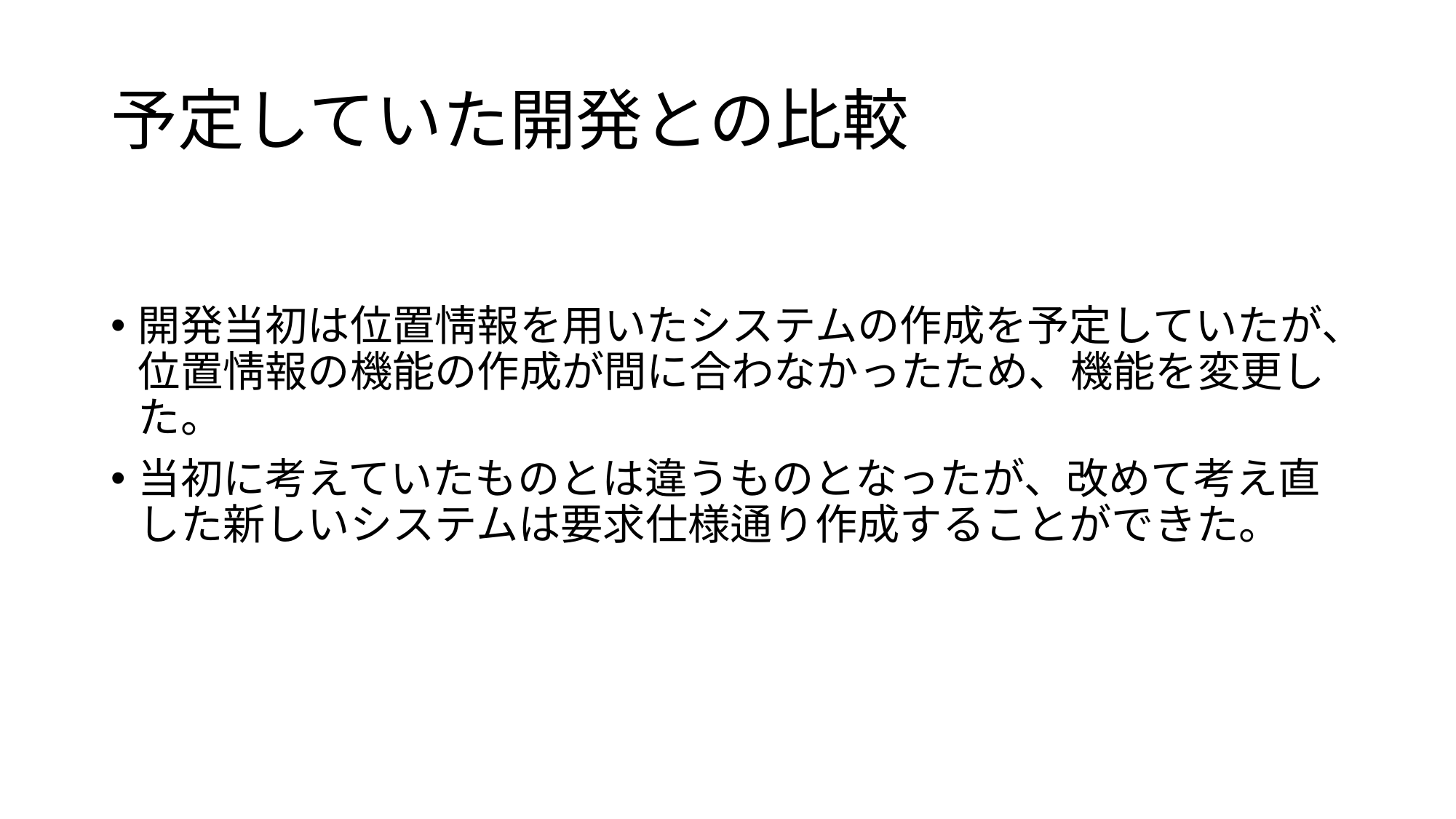

# 予定していた開発との比較
開発当初は位置情報を用いたシステムの作成を予定していたが、位置情報の機能の作成が間に合わなかったため、機能を変更した。
当初に考えていたものとは違うものとなったが、改めて考え直した新しいシステムは要求仕様通り作成することができた。